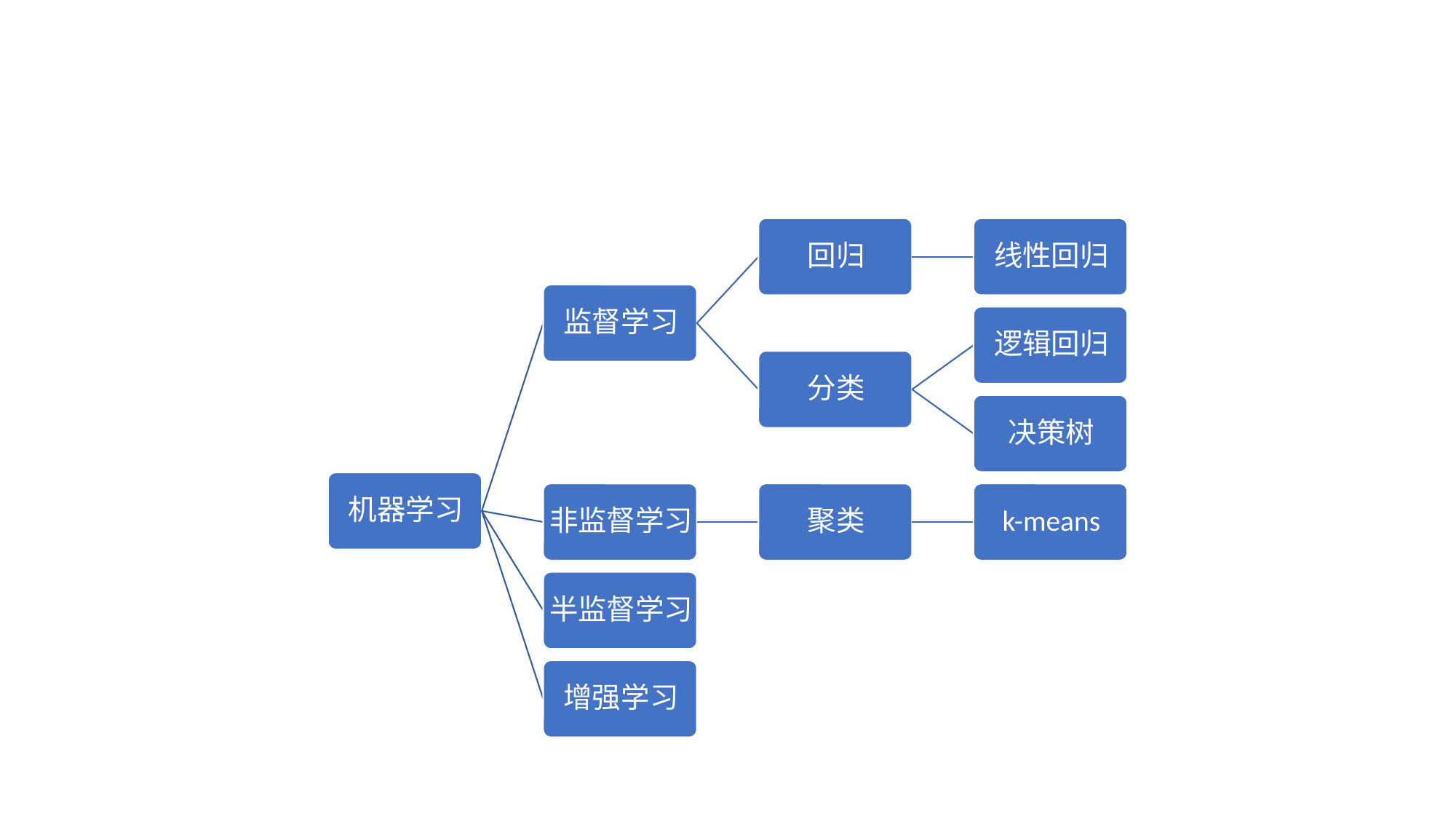

#
机器学习

监督学习

回归

线性回归

分类

逻辑回归

决策树

非监督学习

聚类

k-means

半监督学习

增强学习